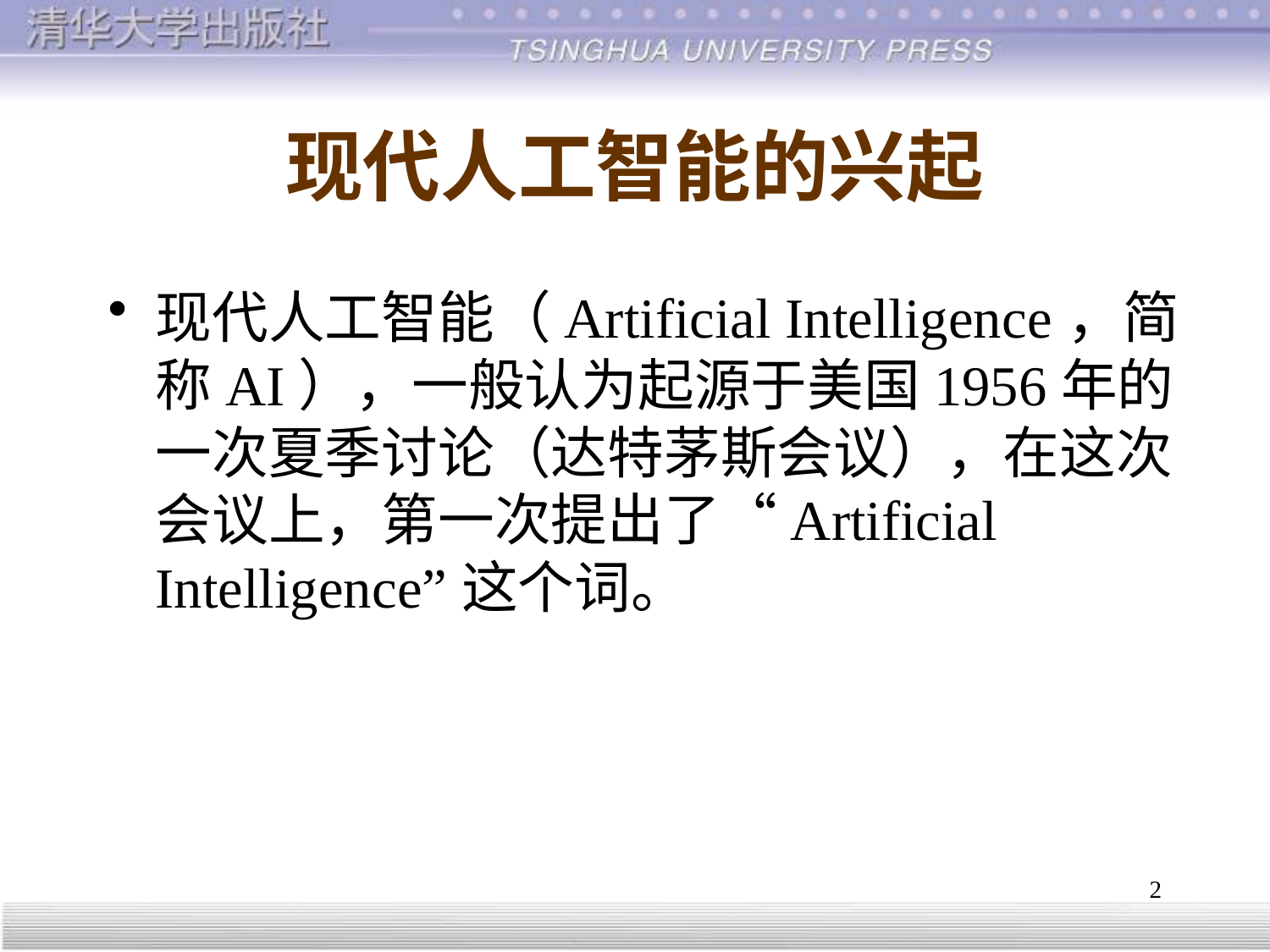

# 现代人工智能的兴起
现代人工智能（Artificial Intelligence，简称AI），一般认为起源于美国1956年的一次夏季讨论（达特茅斯会议），在这次会议上，第一次提出了“Artificial Intelligence”这个词。

2